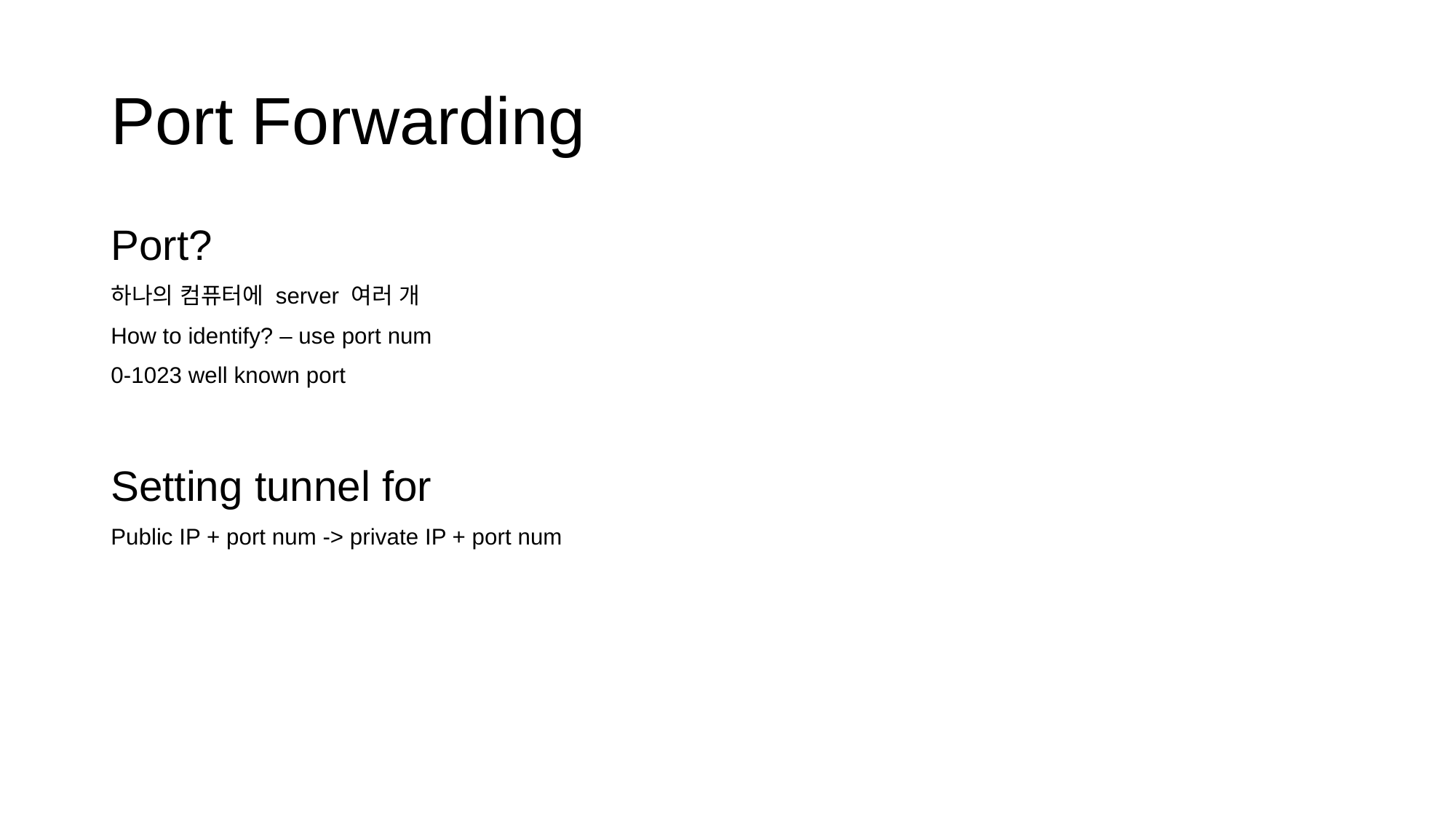

# Port Forwarding
Port?
하나의 컴퓨터에 server 여러 개
How to identify? – use port num
0-1023 well known port

Setting tunnel for
Public IP + port num -> private IP + port num